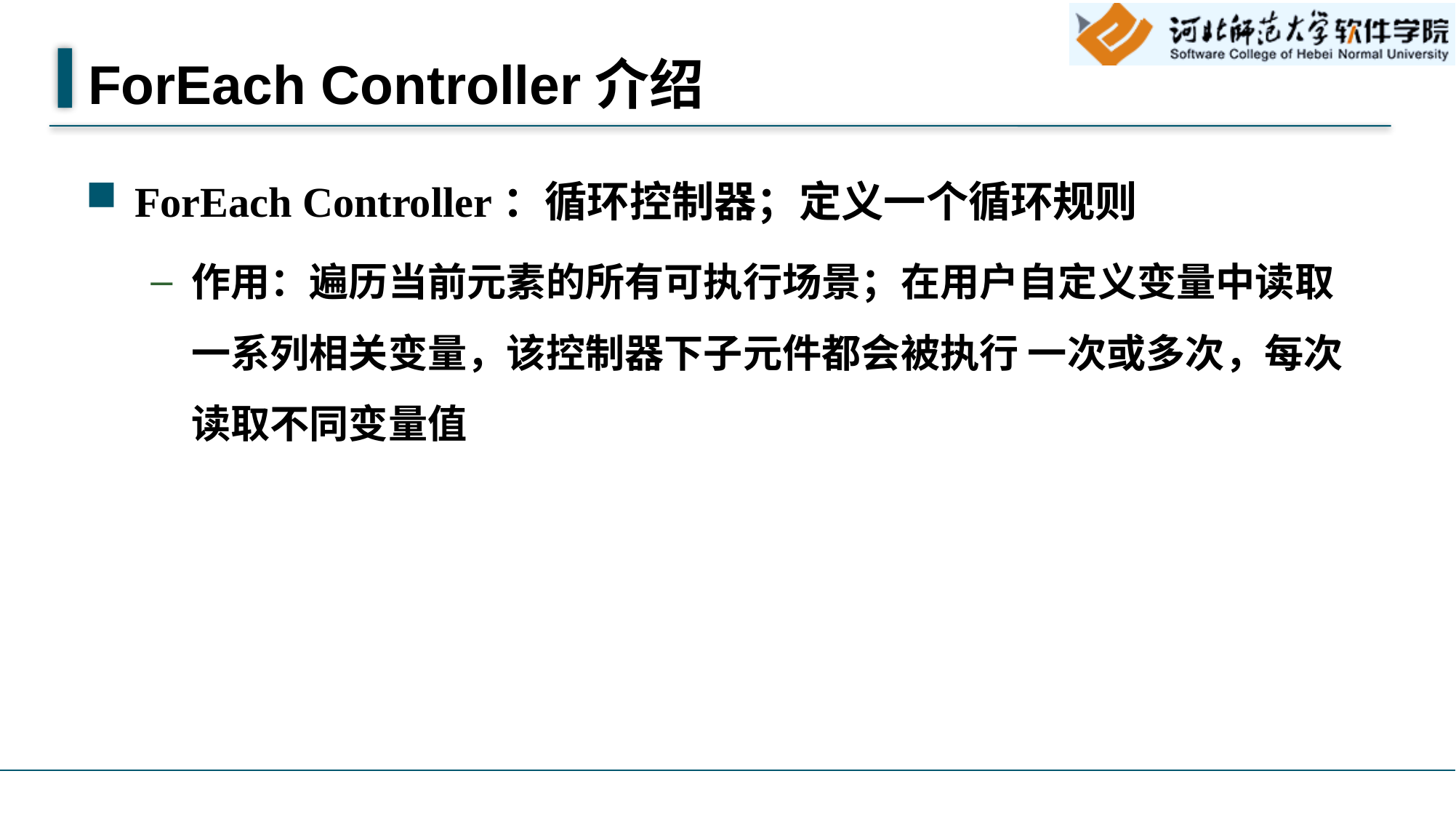

# ForEach Controller介绍
ForEach Controller：循环控制器；定义一个循环规则
作用：遍历当前元素的所有可执行场景；在用户自定义变量中读取一系列相关变量，该控制器下子元件都会被执行 一次或多次，每次读取不同变量值